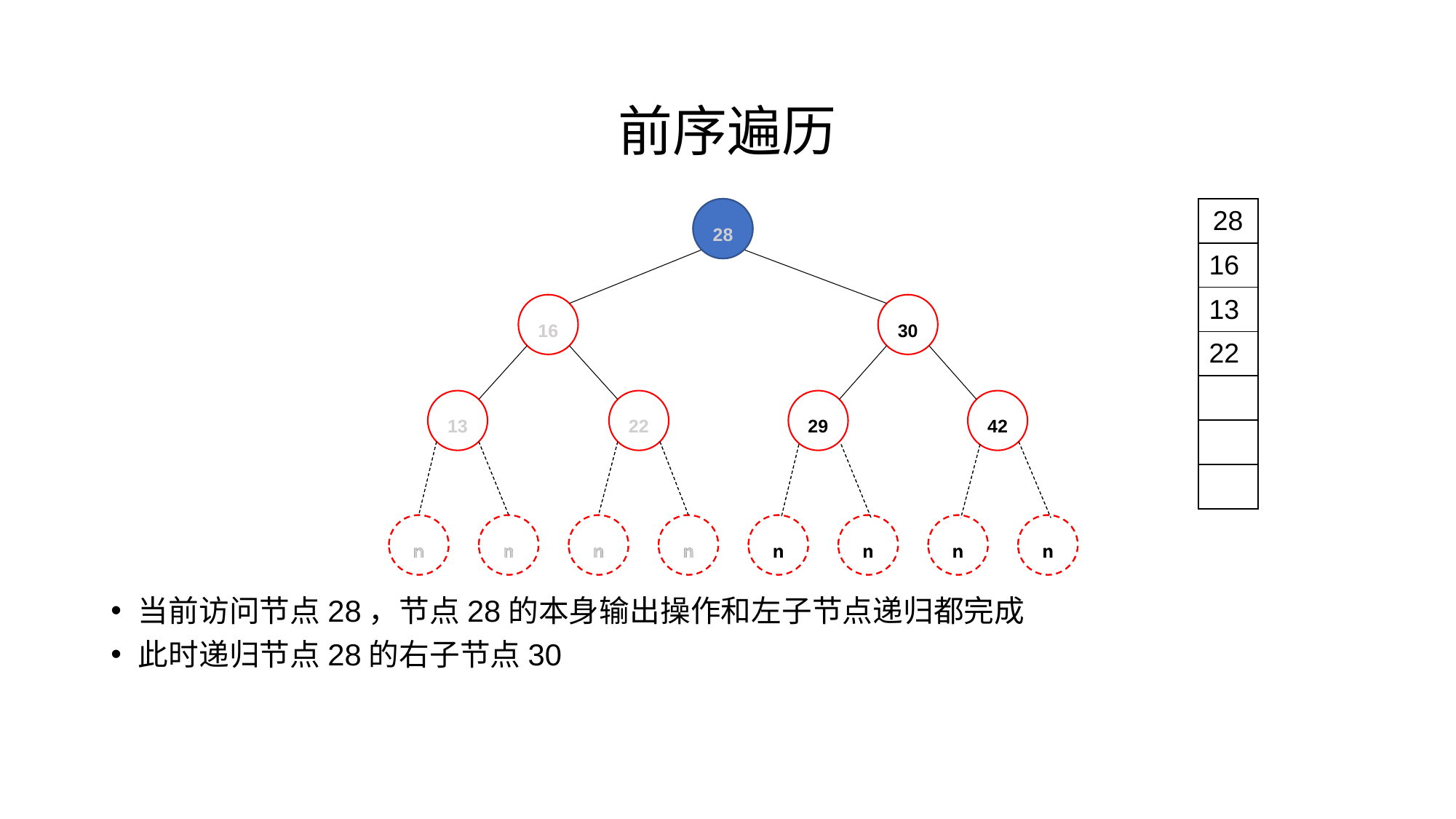

# 前序遍历
28
16
30
13
22
29
42
28
28
| 28 |
| --- |
| 16 |
| 13 |
| 22 |
|  |
|  |
|  |
n
n
n
n
n
n
n
n
n
n
n
n
n
n
n
n
当前访问节点28，节点28的本身输出操作和左子节点递归都完成
此时递归节点28的右子节点30